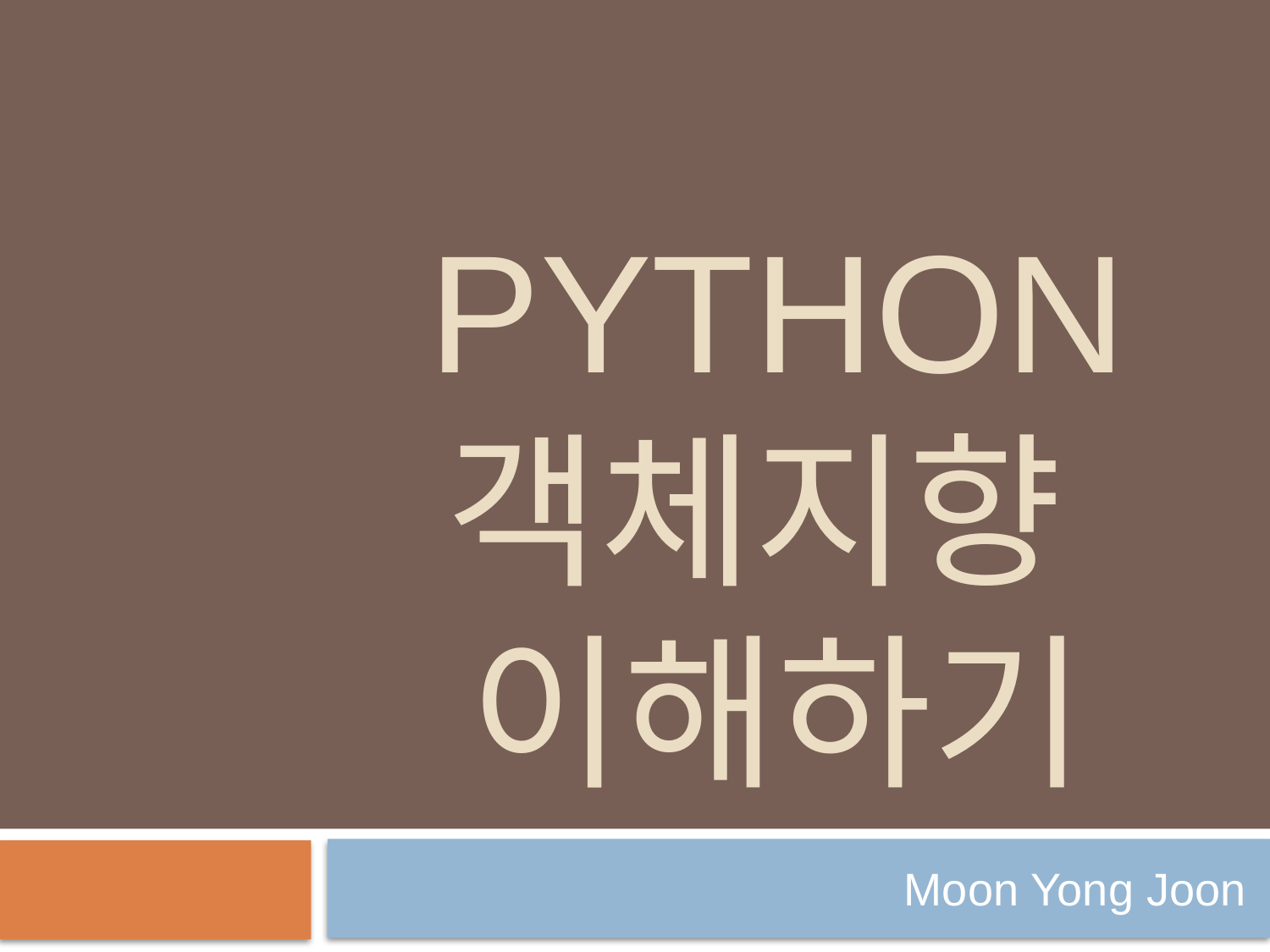

# Python 객체지향 이해하기
Moon Yong Joon